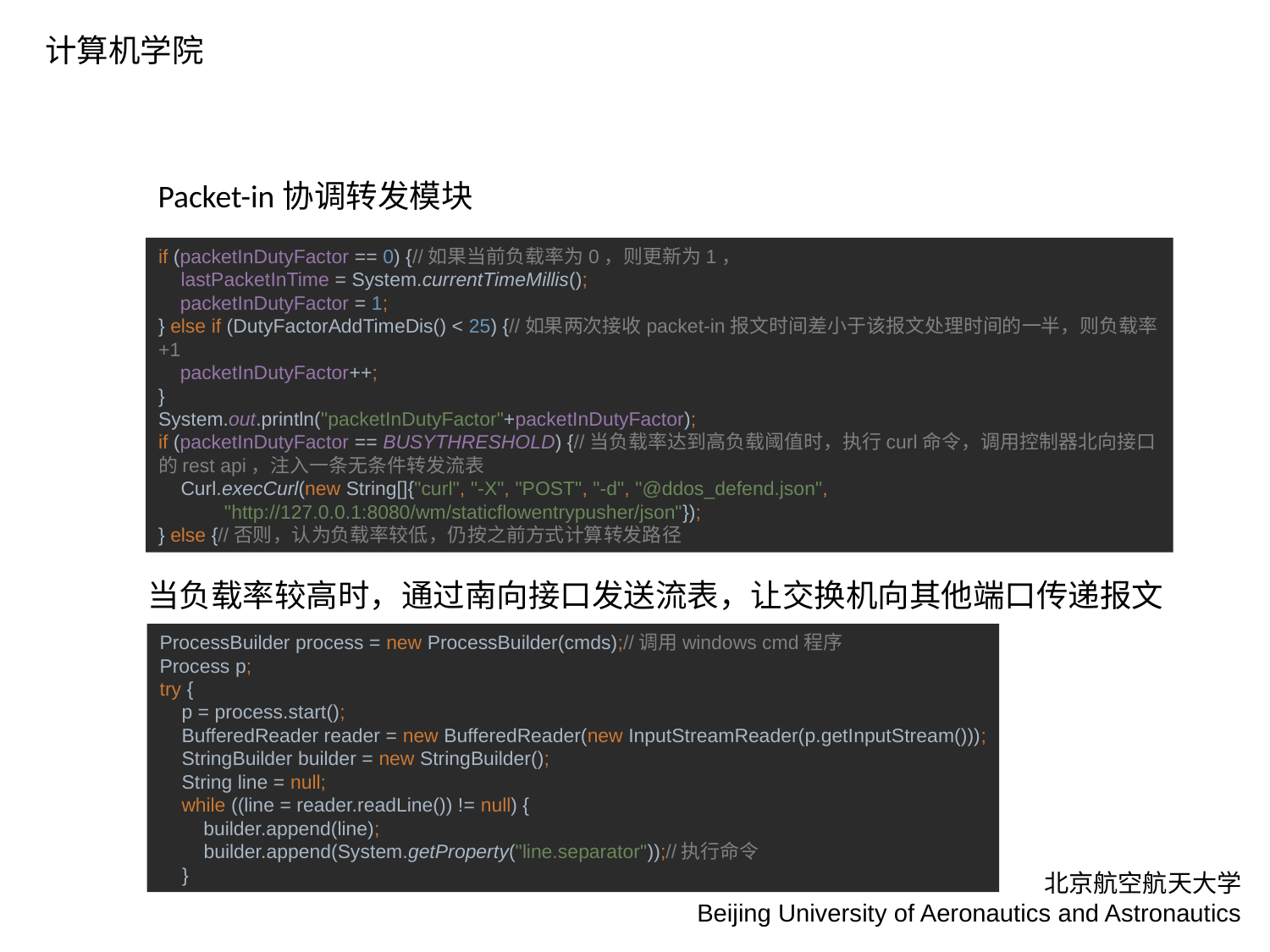

Packet-in协调转发模块
if (packetInDutyFactor == 0) {//如果当前负载率为0，则更新为1，
    lastPacketInTime = System.currentTimeMillis();
    packetInDutyFactor = 1;
} else if (DutyFactorAddTimeDis() < 25) {//如果两次接收packet-in报文时间差小于该报文处理时间的一半，则负载率+1
    packetInDutyFactor++;
}
System.out.println("packetInDutyFactor"+packetInDutyFactor);
if (packetInDutyFactor == BUSYTHRESHOLD) {//当负载率达到高负载阈值时，执行curl命令，调用控制器北向接口的rest api，注入一条无条件转发流表
    Curl.execCurl(new String[]{"curl", "-X", "POST", "-d", "@ddos_defend.json",
            "http://127.0.0.1:8080/wm/staticflowentrypusher/json"});
} else {//否则，认为负载率较低，仍按之前方式计算转发路径
当负载率较高时，通过南向接口发送流表，让交换机向其他端口传递报文
ProcessBuilder process = new ProcessBuilder(cmds);//调用windows cmd程序
Process p;
try {
    p = process.start();
    BufferedReader reader = new BufferedReader(new InputStreamReader(p.getInputStream()));
    StringBuilder builder = new StringBuilder();
    String line = null;
    while ((line = reader.readLine()) != null) {
        builder.append(line);
        builder.append(System.getProperty("line.separator"));//执行命令
    }